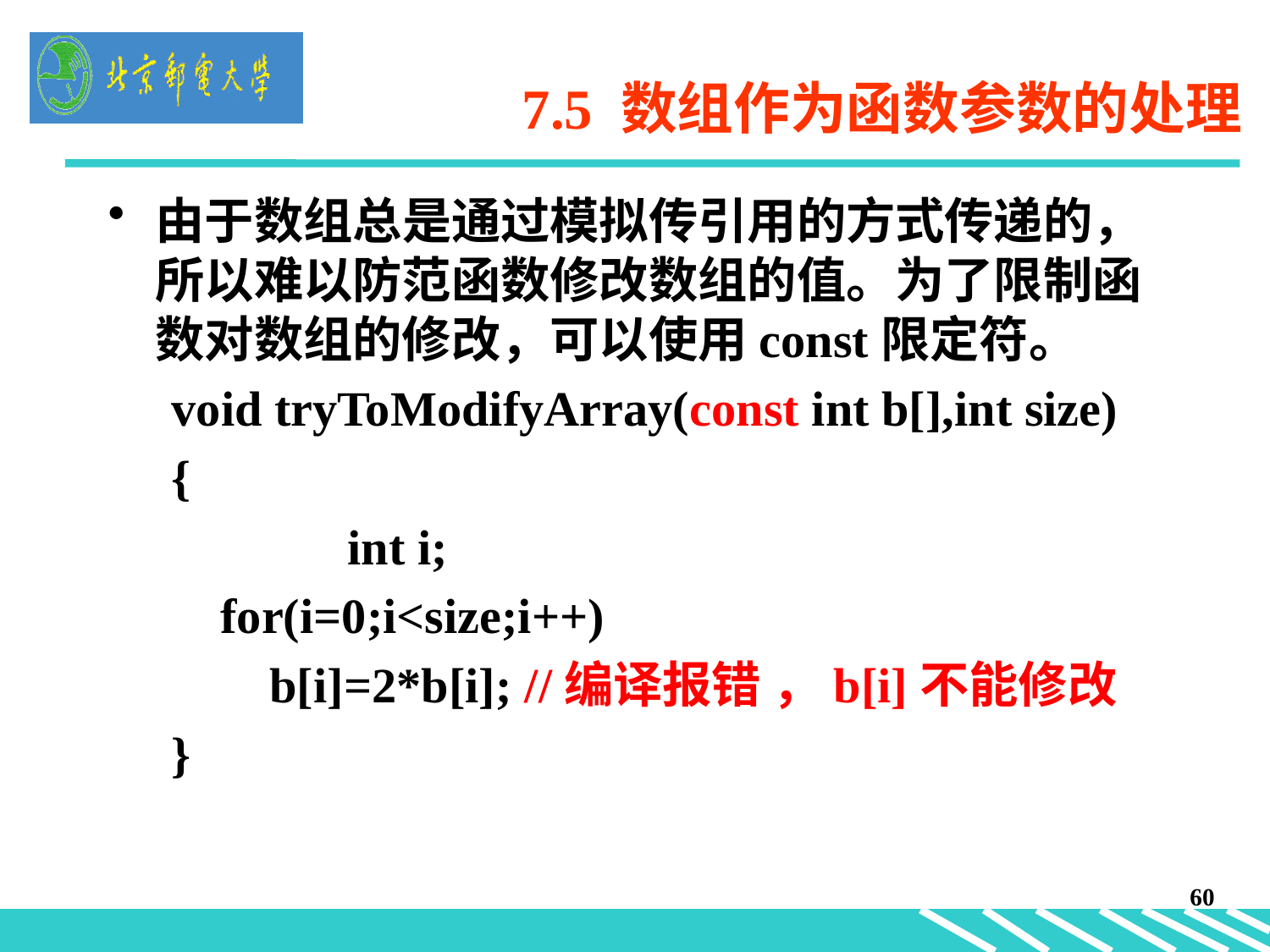

# 7.5 数组作为函数参数的处理
由于数组总是通过模拟传引用的方式传递的，所以难以防范函数修改数组的值。为了限制函数对数组的修改，可以使用const限定符。
void tryToModifyArray(const int b[],int size)
{
	    int i;
    for(i=0;i<size;i++)
        b[i]=2*b[i]; //编译报错 ，b[i]不能修改
}

60